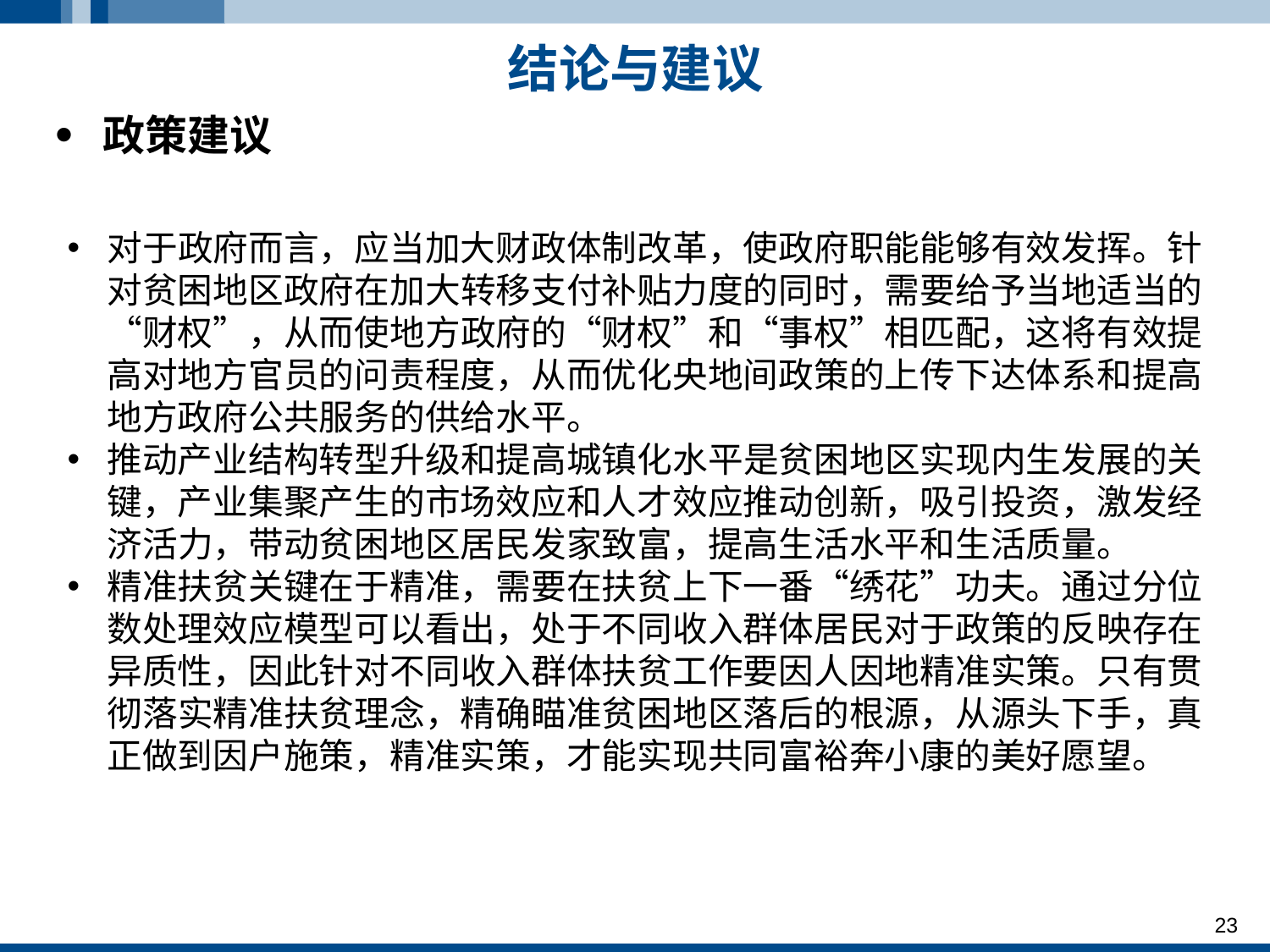

# 结论与建议
政策建议
对于政府而言，应当加大财政体制改革，使政府职能能够有效发挥。针对贫困地区政府在加大转移支付补贴力度的同时，需要给予当地适当的“财权”，从而使地方政府的“财权”和“事权”相匹配，这将有效提高对地方官员的问责程度，从而优化央地间政策的上传下达体系和提高地方政府公共服务的供给水平。
推动产业结构转型升级和提高城镇化水平是贫困地区实现内生发展的关键，产业集聚产生的市场效应和人才效应推动创新，吸引投资，激发经济活力，带动贫困地区居民发家致富，提高生活水平和生活质量。
精准扶贫关键在于精准，需要在扶贫上下一番“绣花”功夫。通过分位数处理效应模型可以看出，处于不同收入群体居民对于政策的反映存在异质性，因此针对不同收入群体扶贫工作要因人因地精准实策。只有贯彻落实精准扶贫理念，精确瞄准贫困地区落后的根源，从源头下手，真正做到因户施策，精准实策，才能实现共同富裕奔小康的美好愿望。

23